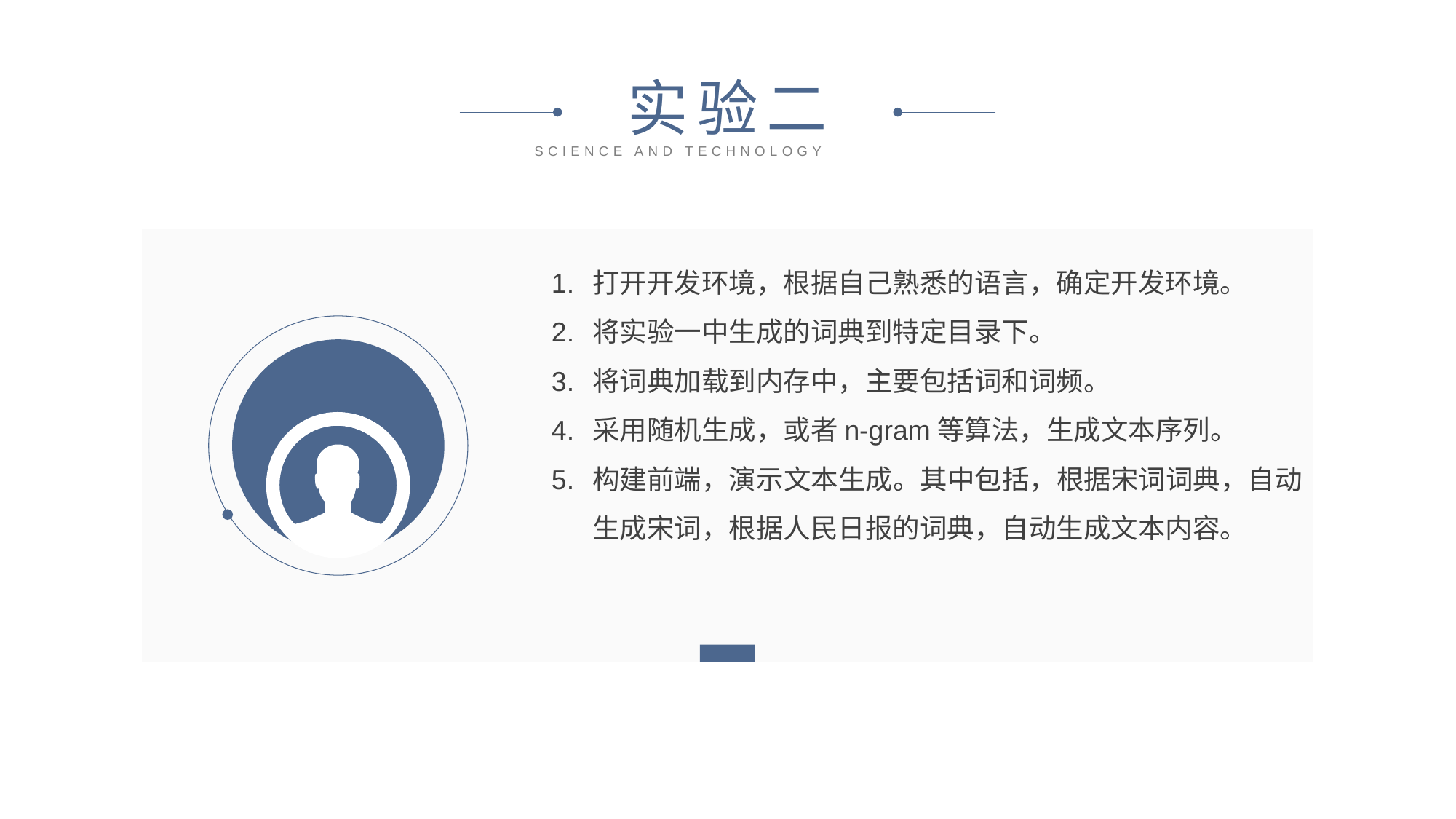

实验二
SCIENCE AND TECHNOLOGY

打开开发环境，根据自己熟悉的语言，确定开发环境。
将实验一中生成的词典到特定目录下。
将词典加载到内存中，主要包括词和词频。
采用随机生成，或者n-gram等算法，生成文本序列。
构建前端，演示文本生成。其中包括，根据宋词词典，自动生成宋词，根据人民日报的词典，自动生成文本内容。